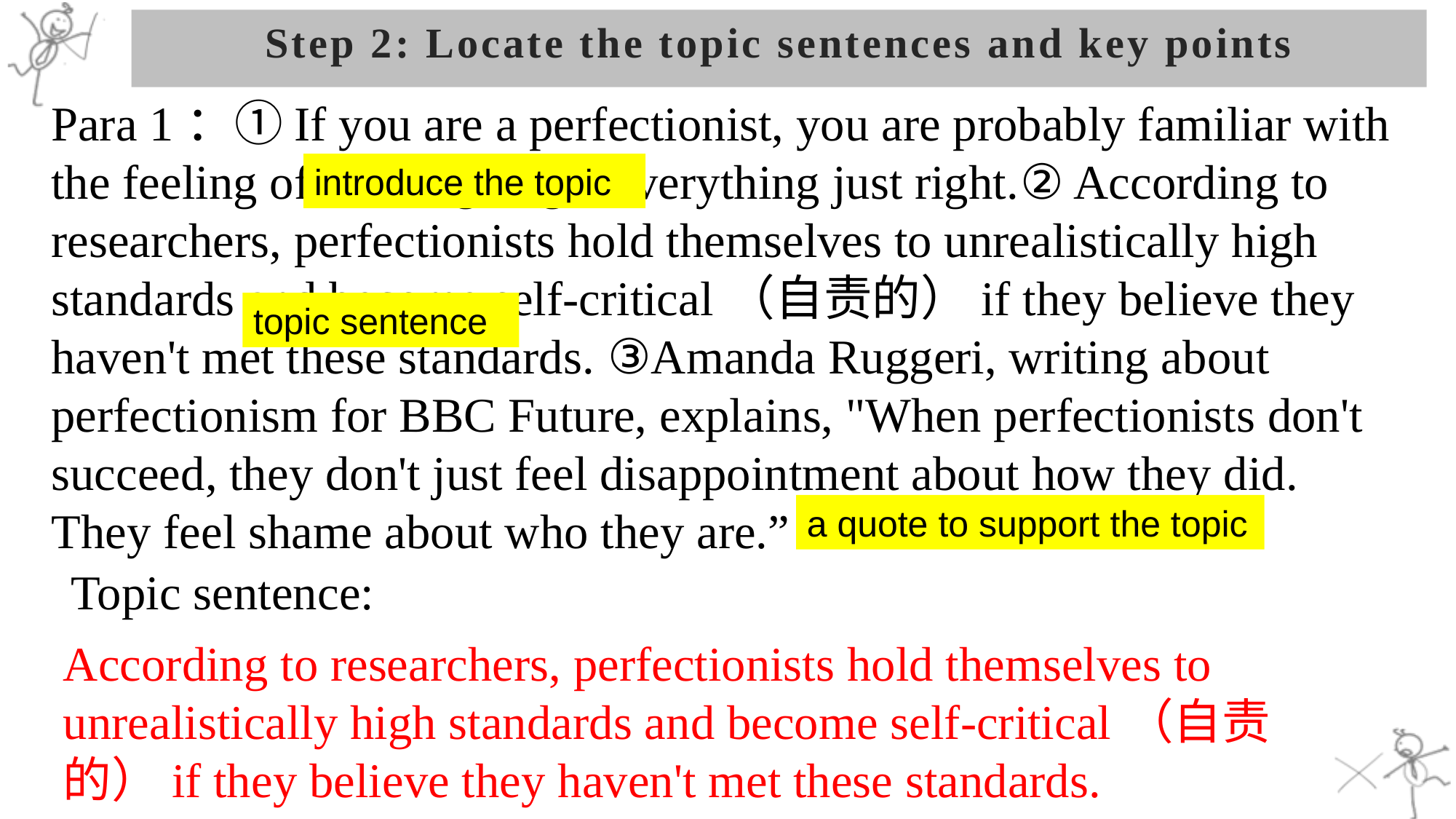

# Step 2: Locate the topic sentences and key points
Para 1：①If you are a perfectionist, you are probably familiar with the feeling of wanting to get everything just right.② According to researchers, perfectionists hold themselves to unrealistically high standards and become self-critical（自责的）if they believe they haven't met these standards. ③Amanda Ruggeri, writing about perfectionism for BBC Future, explains, "When perfectionists don't succeed, they don't just feel disappointment about how they did.  They feel shame about who they are.”
introduce the topic
topic sentence
a quote to support the topic
Topic sentence:
According to researchers, perfectionists hold themselves to unrealistically high standards and become self-critical（自责的）if they believe they haven't met these standards.